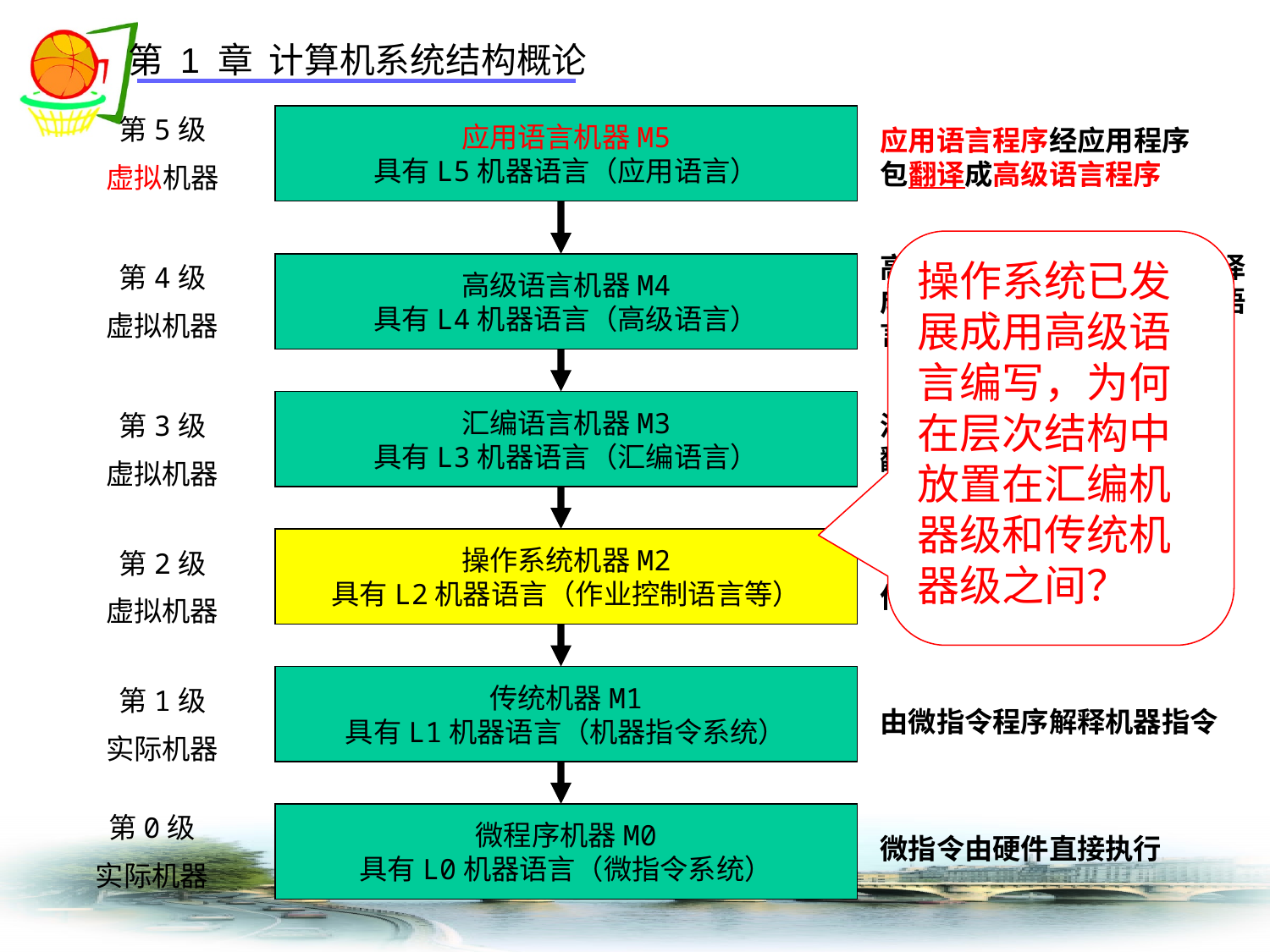

第5级
虚拟机器
应用语言机器M5
具有L5机器语言（应用语言）
应用语言程序经应用程序包翻译成高级语言程序

操作系统已发展成用高级语言编写，为何在层次结构中放置在汇编机器级和传统机器级之间？
高级语言程序经编译程序翻译成汇编语言（或是某种中间语言程序，或是机器语言程序）
第4级
虚拟机器
高级语言机器M4
具有L4机器语言（高级语言）

汇编语言机器M3
具有L3机器语言（汇编语言）
第3级
虚拟机器
汇编语言程序经汇编程序翻译成机器语言程序

操作系统机器M2
具有L2机器语言（作业控制语言等）
第2级
虚拟机器
一般用机器语言程序解释作业控制语句

传统机器M1
具有L1机器语言（机器指令系统）
第1级
实际机器
由微指令程序解释机器指令

第0级
实际机器
微程序机器M0
具有L0机器语言（微指令系统）
微指令由硬件直接执行